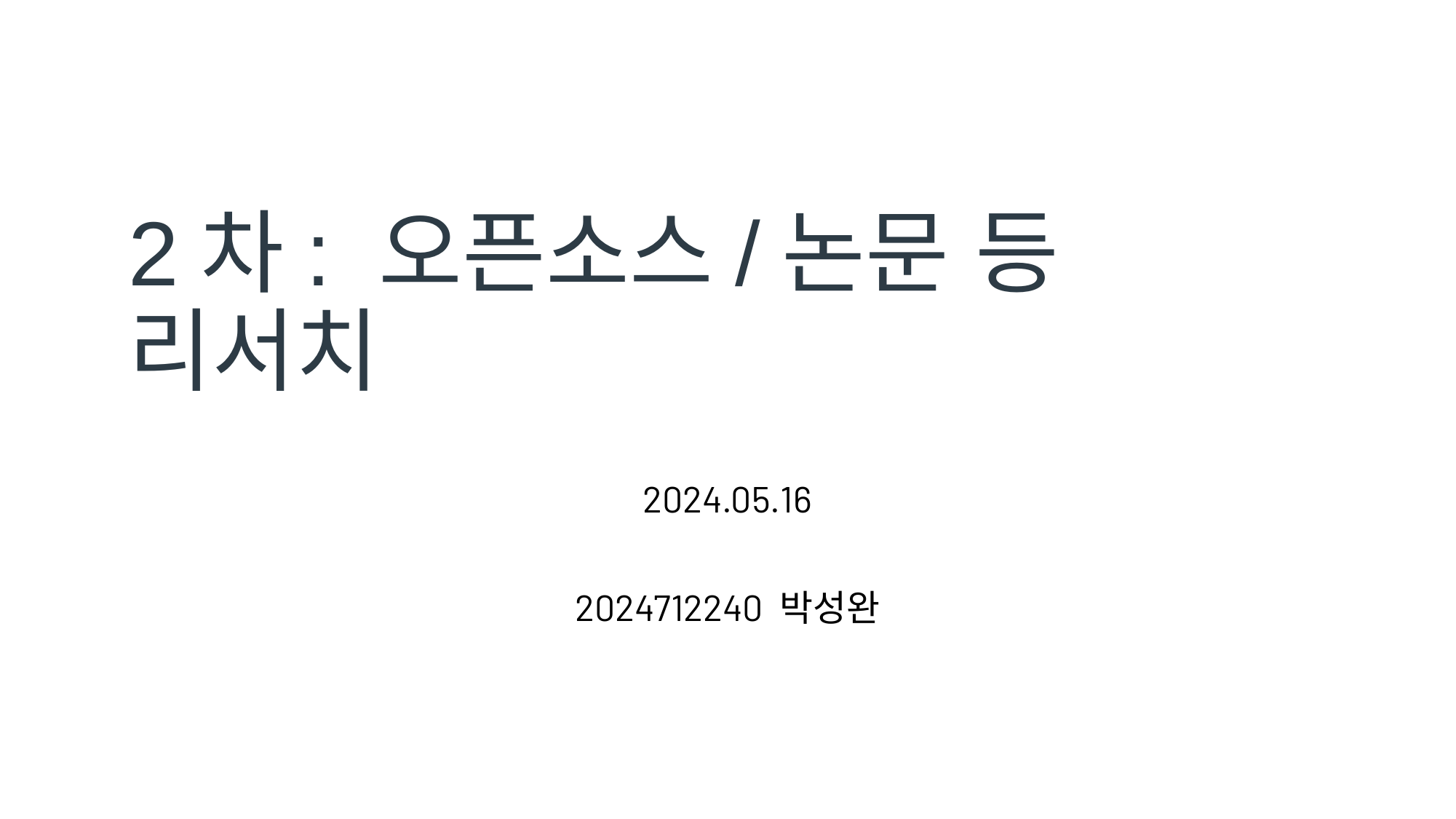

# 2차: 오픈소스/논문 등 리서치
2024.05.16

2024712240 박성완